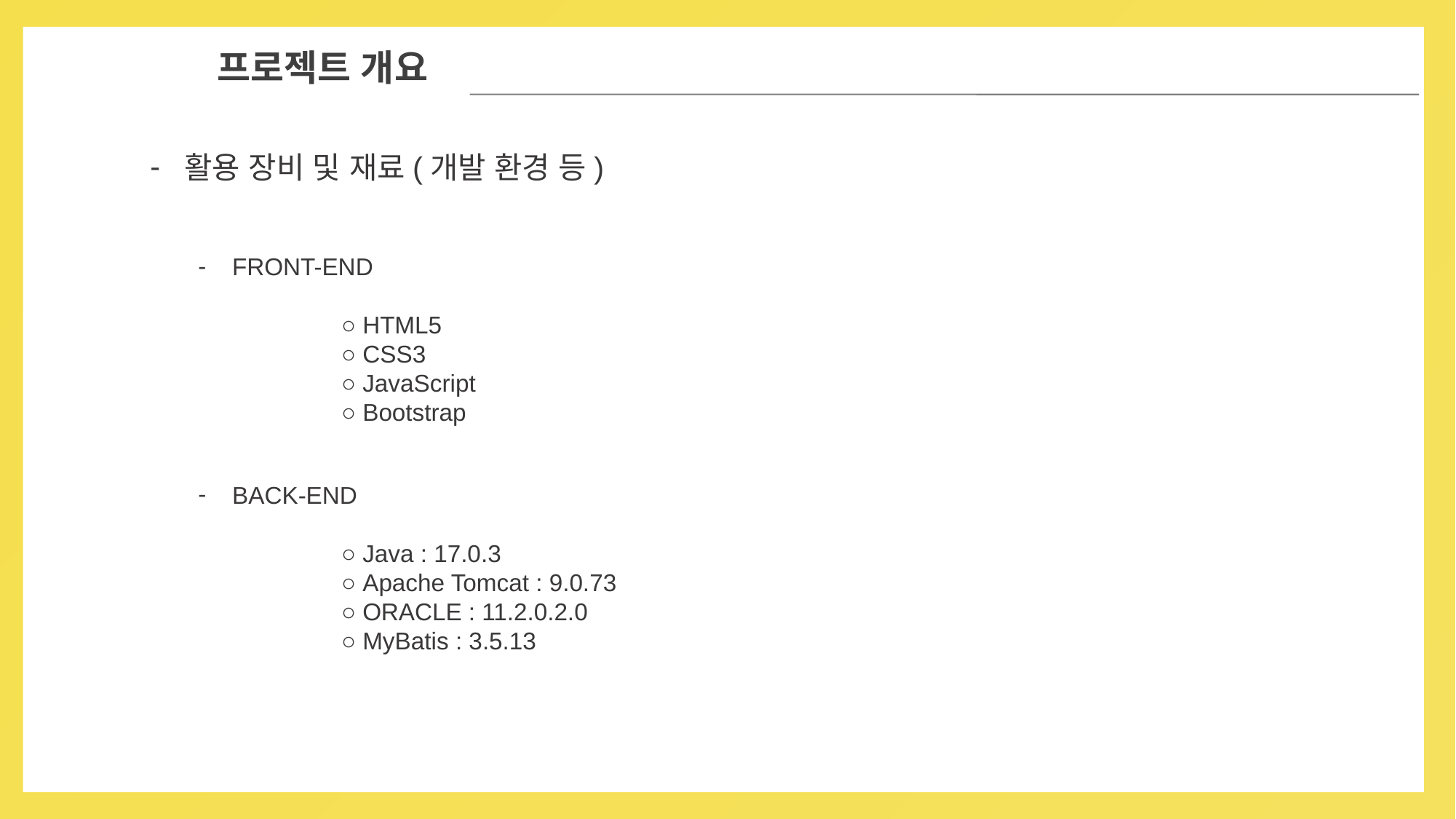

01-3

프로젝트 개요
활용 장비 및 재료(개발 환경 등)

FRONT-END

		○ HTML5
		○ CSS3
		○ JavaScript
		○ Bootstrap

BACK-END

		○ Java : 17.0.3
		○ Apache Tomcat : 9.0.73
		○ ORACLE : 11.2.0.2.0
		○ MyBatis : 3.5.13